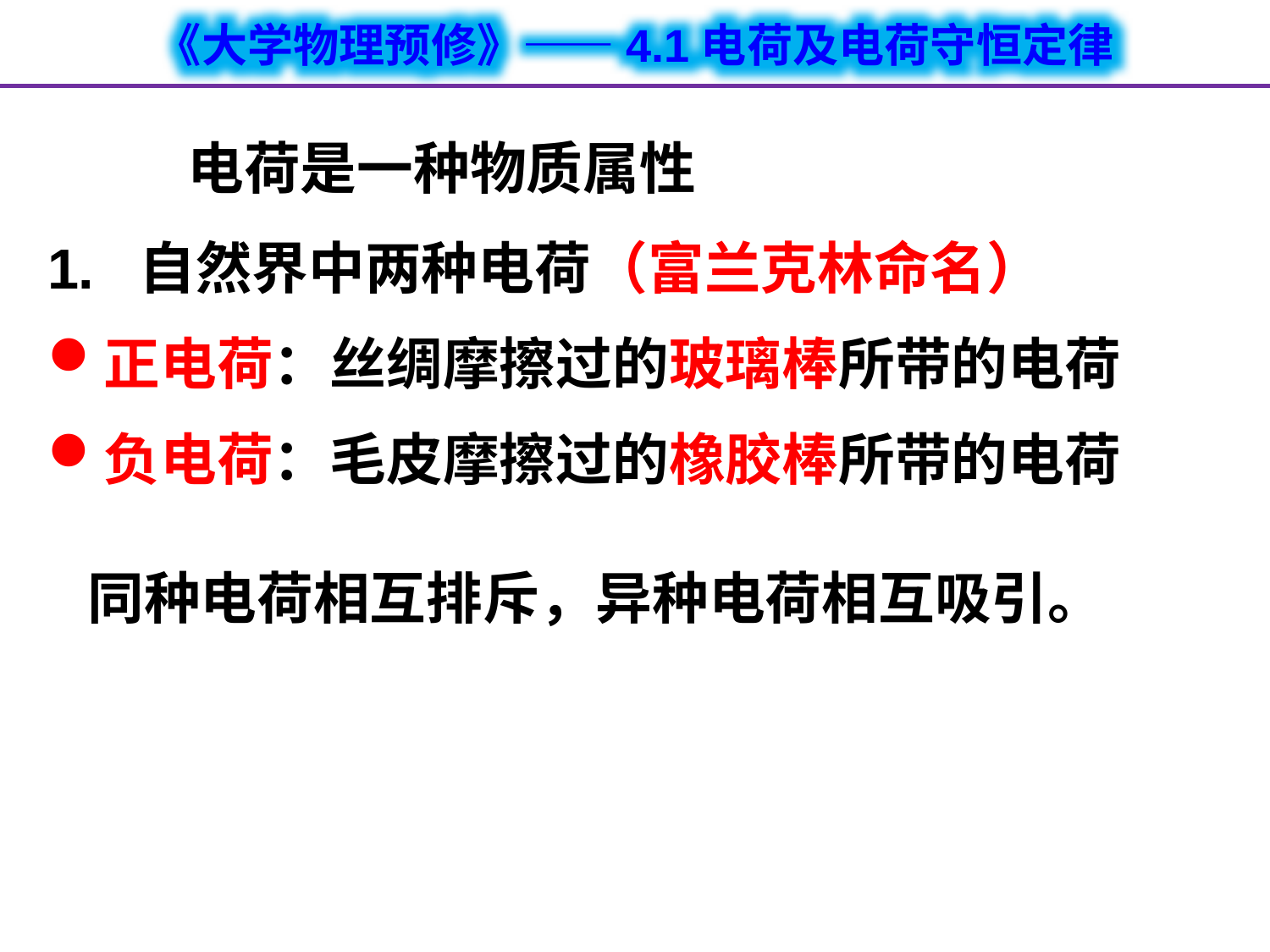

电荷是一种物质属性
1.  自然界中两种电荷（富兰克林命名）
正电荷：丝绸摩擦过的玻璃棒所带的电荷
负电荷：毛皮摩擦过的橡胶棒所带的电荷
同种电荷相互排斥，异种电荷相互吸引。